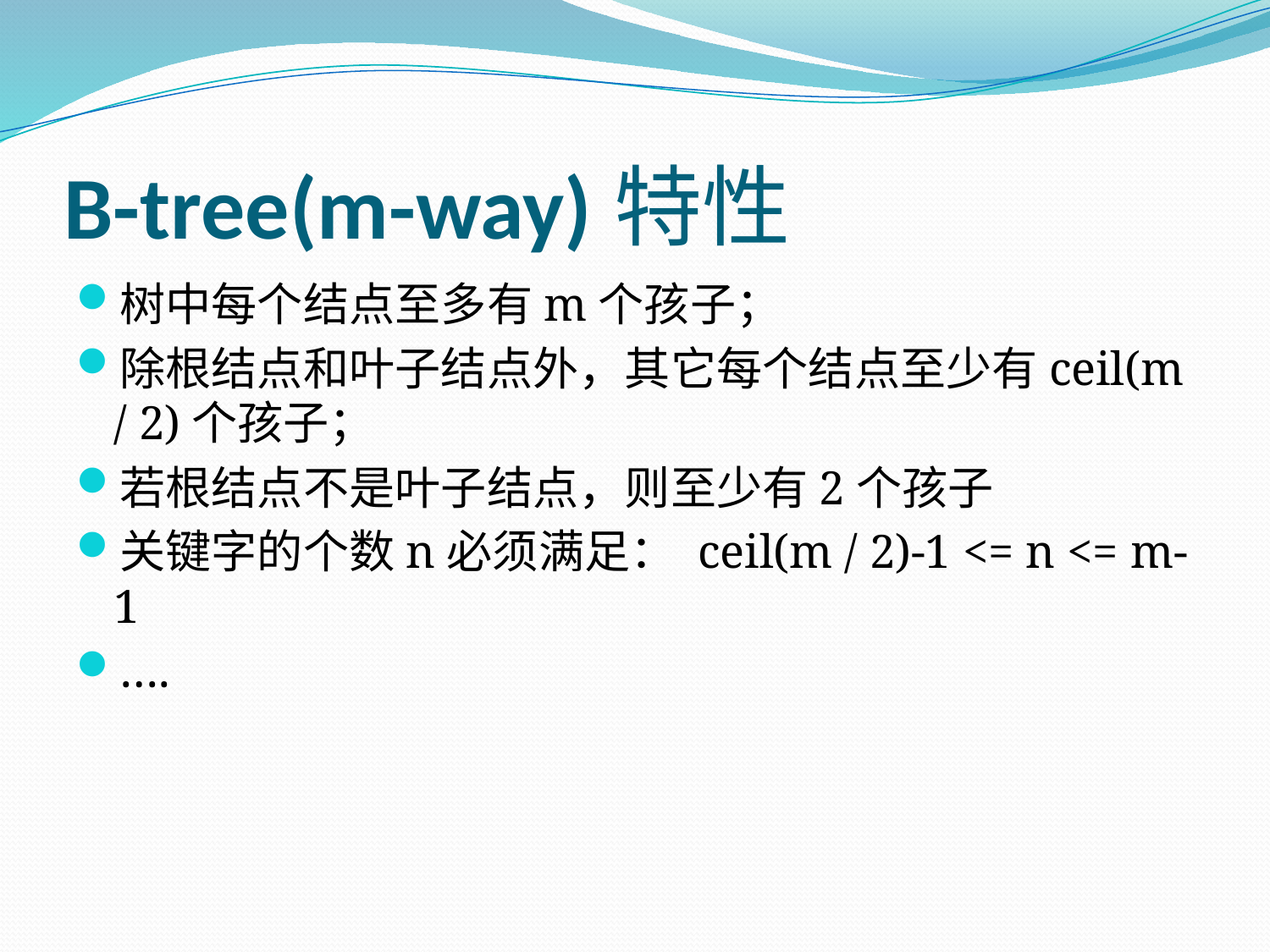

# B-tree(m-way)特性
树中每个结点至多有m个孩子；
除根结点和叶子结点外，其它每个结点至少有ceil(m / 2)个孩子；
若根结点不是叶子结点，则至少有2个孩子
关键字的个数n必须满足： ceil(m / 2)-1 <= n <= m-1
….